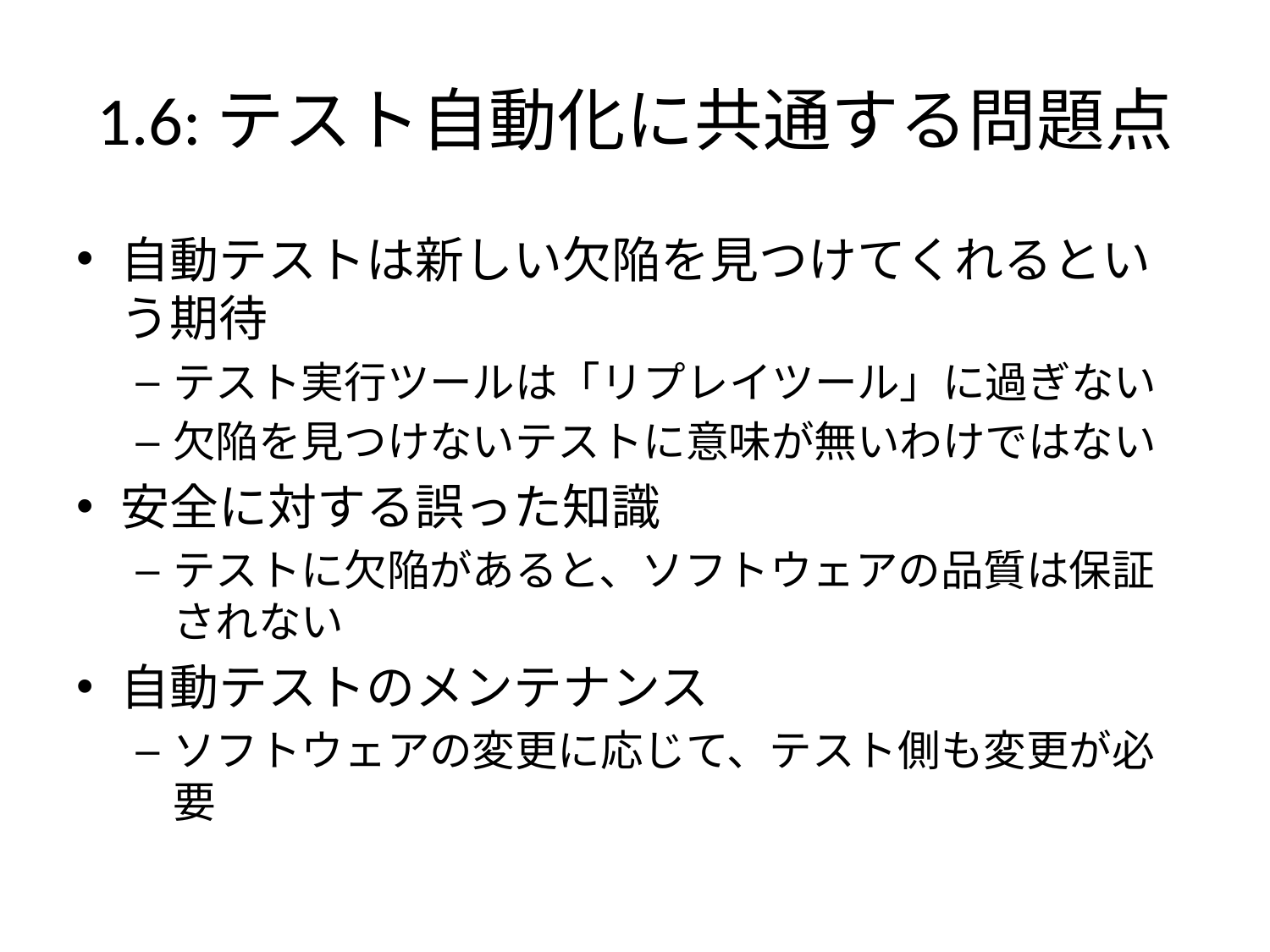

# 1.6:テスト自動化に共通する問題点
自動テストは新しい欠陥を見つけてくれるという期待
テスト実行ツールは「リプレイツール」に過ぎない
欠陥を見つけないテストに意味が無いわけではない
安全に対する誤った知識
テストに欠陥があると、ソフトウェアの品質は保証されない
自動テストのメンテナンス
ソフトウェアの変更に応じて、テスト側も変更が必要